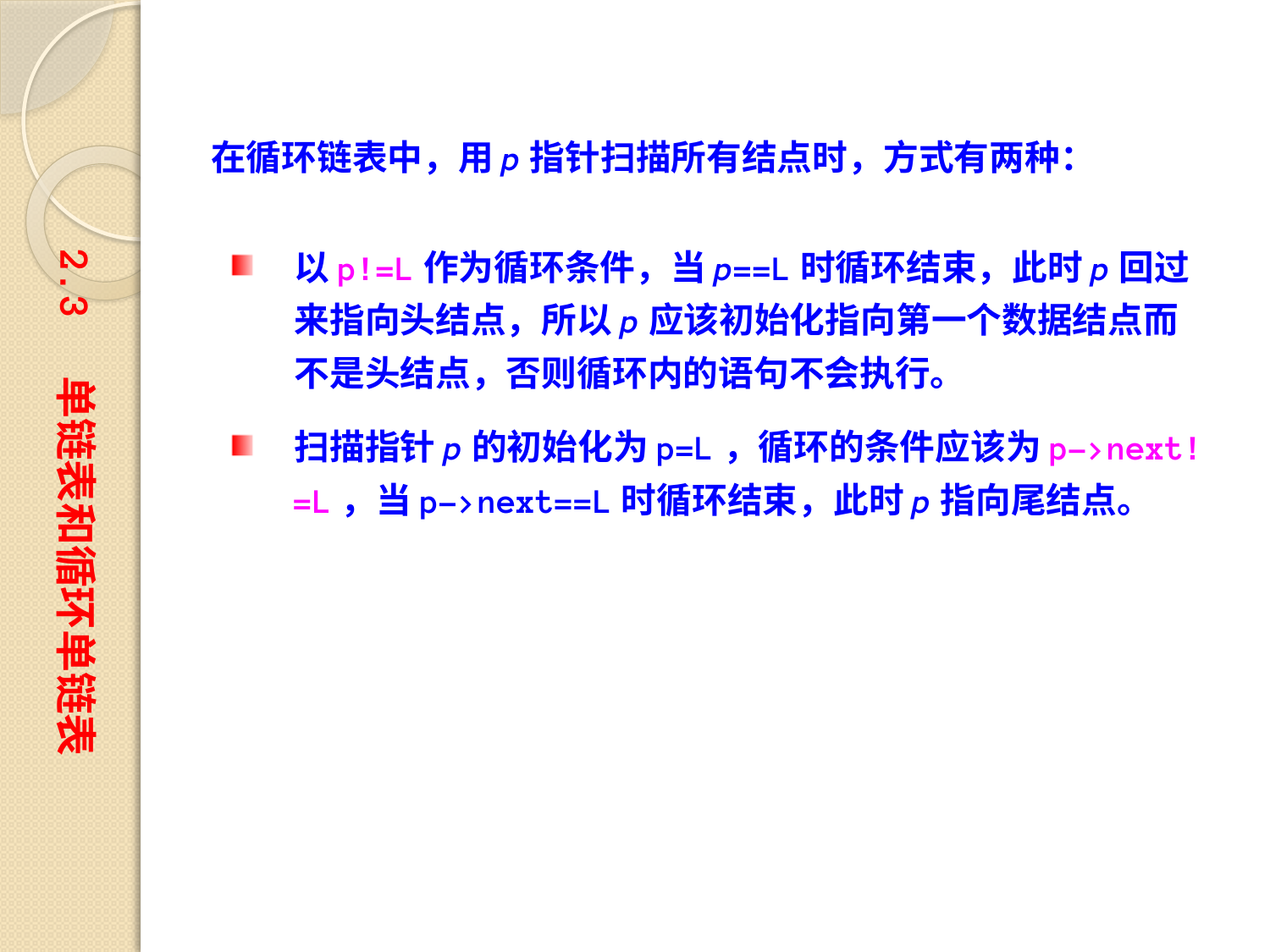

在循环链表中，用p指针扫描所有结点时，方式有两种：
以p!=L作为循环条件，当p==L时循环结束，此时p回过来指向头结点，所以p应该初始化指向第一个数据结点而不是头结点，否则循环内的语句不会执行。
扫描指针p的初始化为p=L，循环的条件应该为p->next!=L，当p->next==L时循环结束，此时p指向尾结点。
2.3  单链表和循环单链表